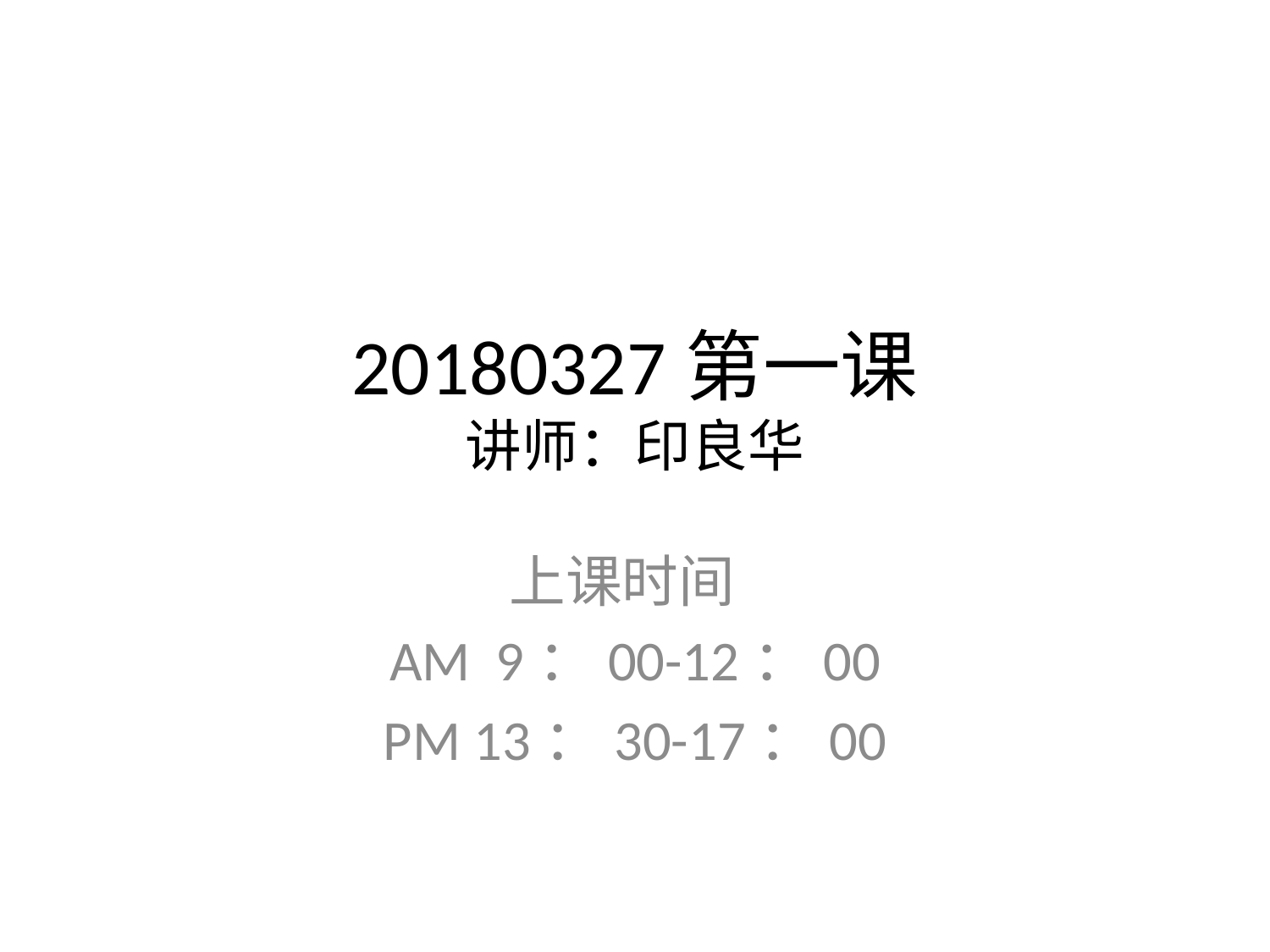

# 20180327第一课 讲师：印良华
上课时间
AM  9：00-12：00
PM 13：30-17：00